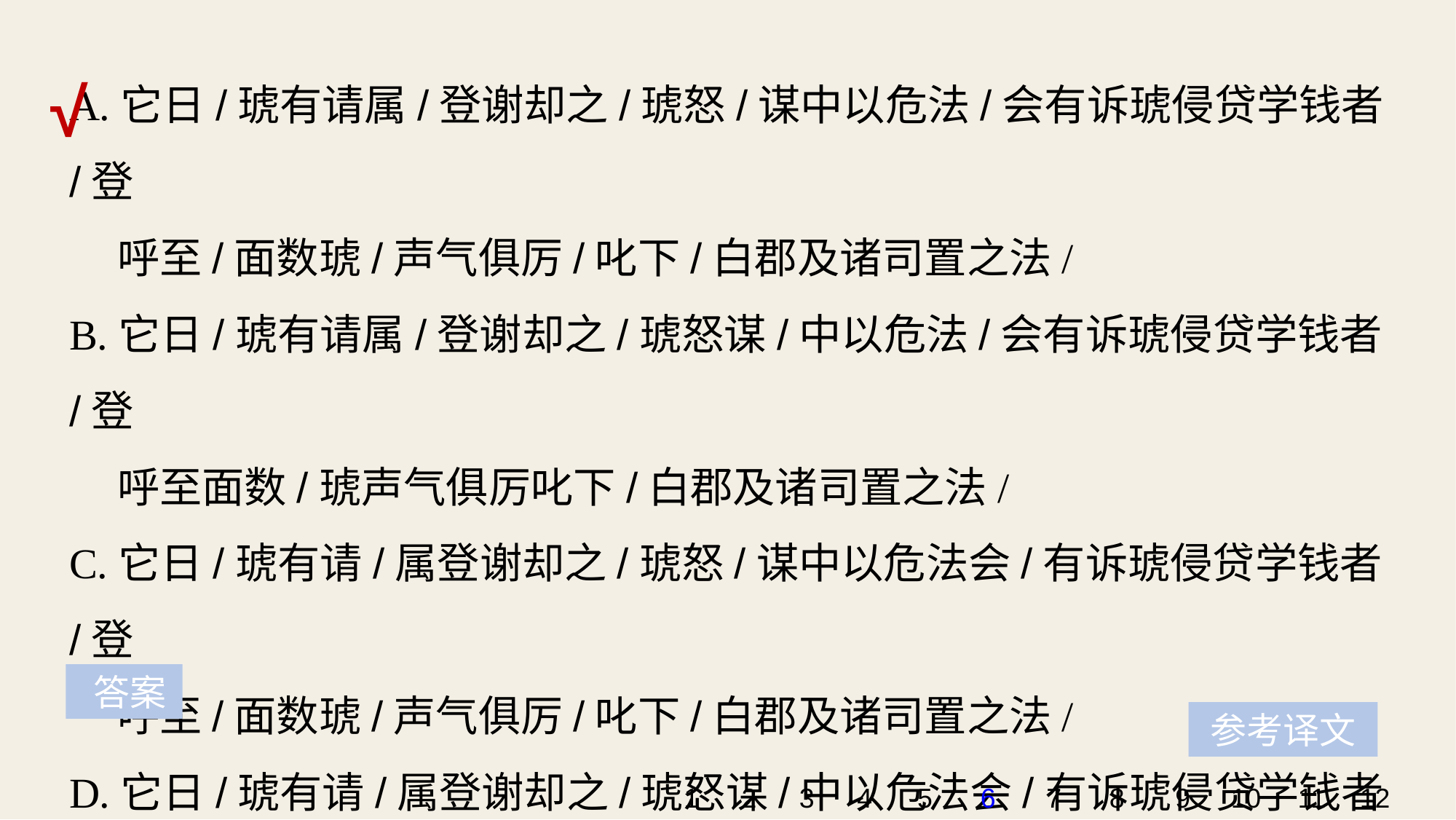

A.它日/琥有请属/登谢却之/琥怒/谋中以危法/会有诉琥侵贷学钱者/登
    呼至/面数琥/声气俱厉/叱下/白郡及诸司置之法/
B.它日/琥有请属/登谢却之/琥怒谋/中以危法/会有诉琥侵贷学钱者/登
    呼至面数/琥声气俱厉叱下/白郡及诸司置之法/
C.它日/琥有请/属登谢却之/琥怒/谋中以危法会/有诉琥侵贷学钱者/登
    呼至/面数琥/声气俱厉/叱下/白郡及诸司置之法/
D.它日/琥有请/属登谢却之/琥怒谋/中以危法会/有诉琥侵贷学钱者/登
    呼至面数/琥声气俱厉叱下/白郡及诸司置之法/
√
 答案
参考译文
1
2
3
4
5
6
7
8
9
10
11
12